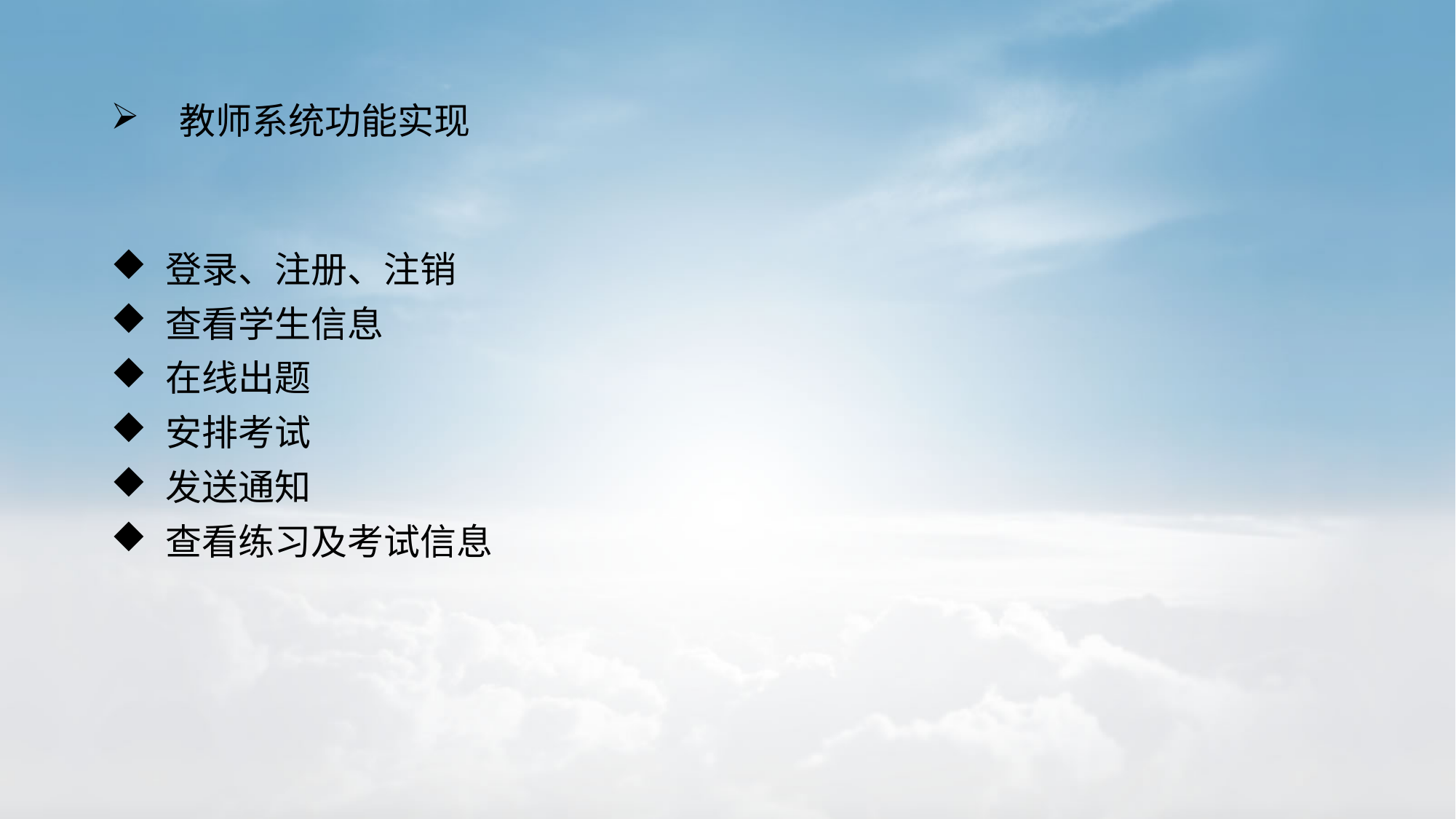

# 教师系统功能实现

登录、注册、注销
查看学生信息
在线出题
安排考试
发送通知
查看练习及考试信息